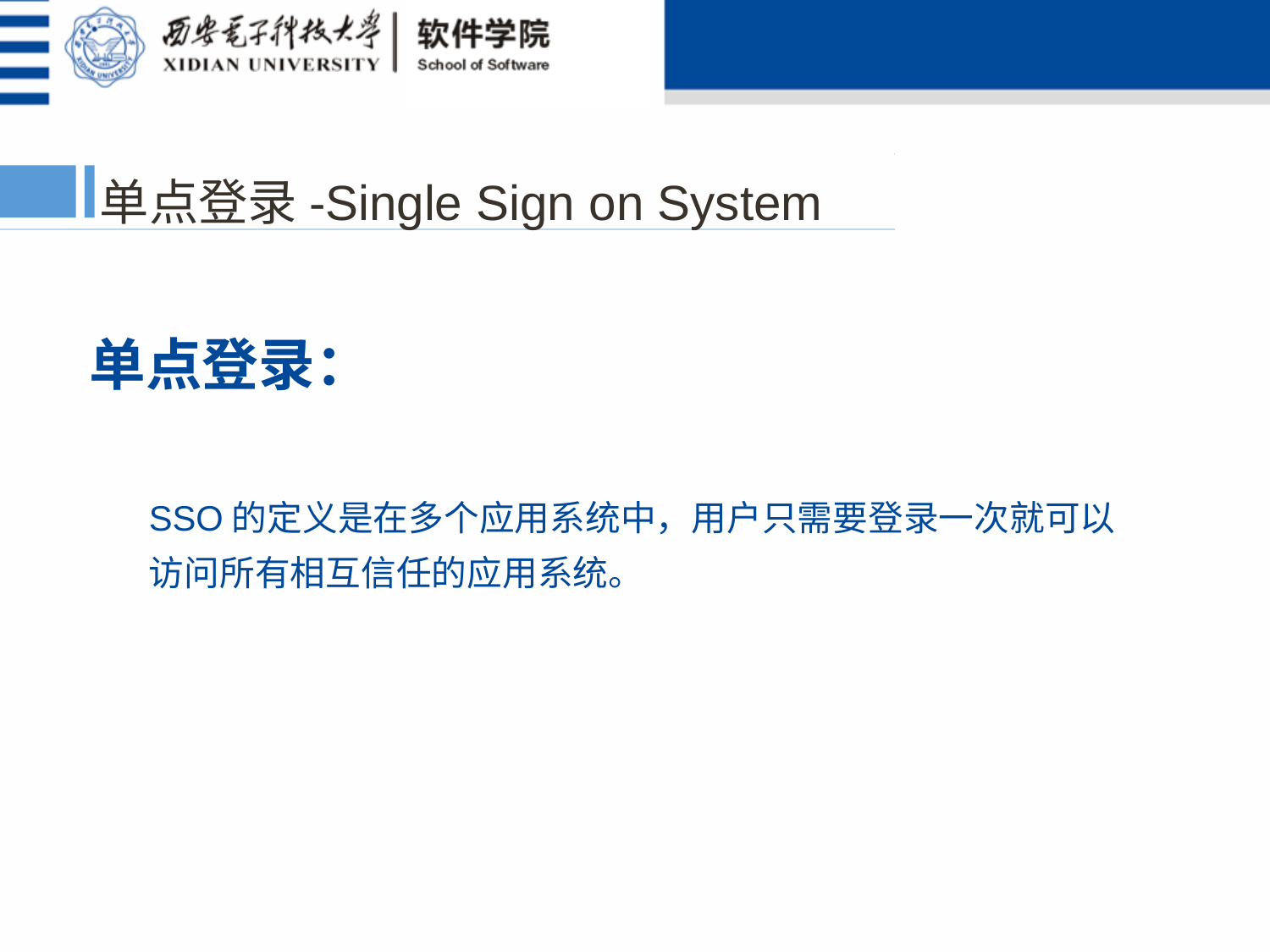

单点登录-Single Sign on System

单点登录：
SSO的定义是在多个应用系统中，用户只需要登录一次就可以访问所有相互信任的应用系统。